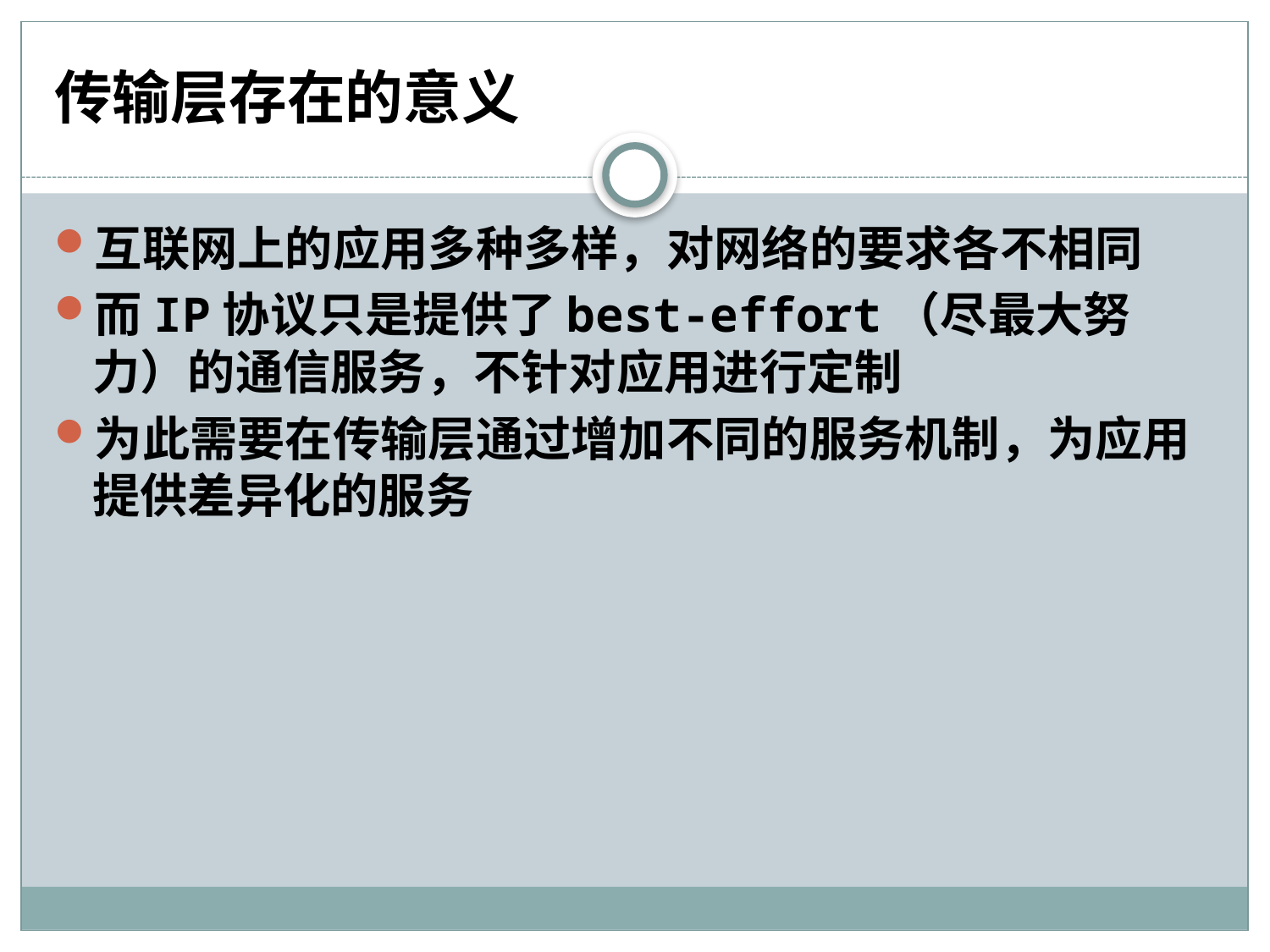

# 传输层存在的意义
互联网上的应用多种多样，对网络的要求各不相同
而IP协议只是提供了best-effort（尽最大努力）的通信服务，不针对应用进行定制
为此需要在传输层通过增加不同的服务机制，为应用提供差异化的服务